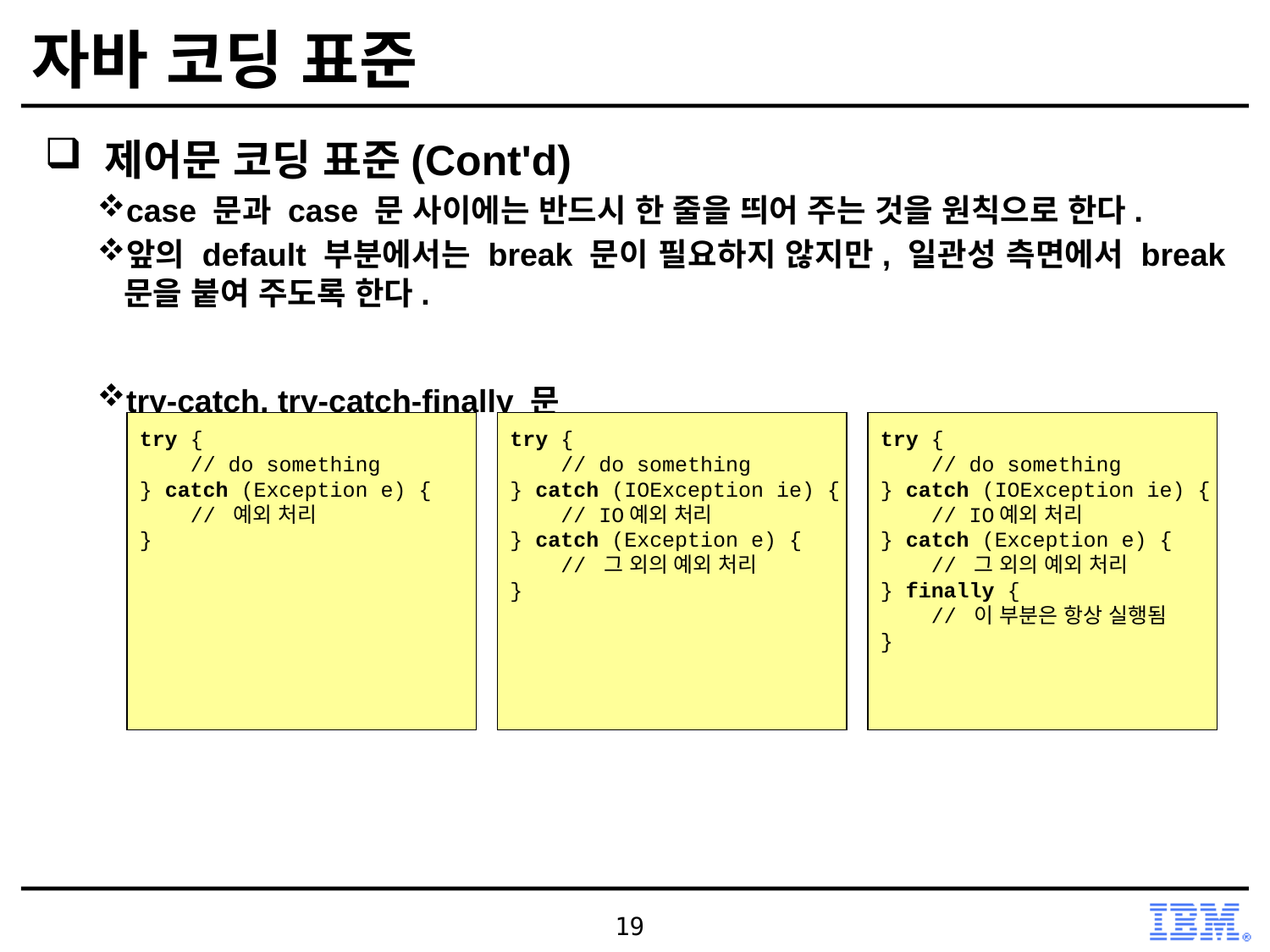

# 자바 코딩 표준
 제어문 코딩 표준(Cont'd)
case 문과 case 문 사이에는 반드시 한 줄을 띄어 주는 것을 원칙으로 한다.
앞의 default 부분에서는 break 문이 필요하지 않지만, 일관성 측면에서 break 문을 붙여 주도록 한다.

try-catch, try-catch-finally 문

try {
    // do something
} catch (Exception e) {
    // 예외 처리
}
try {
    // do something
} catch (IOException ie) {
    // IO예외 처리
} catch (Exception e) {
    // 그 외의 예외 처리
}
try {
    // do something
} catch (IOException ie) {
    // IO예외 처리
} catch (Exception e) {
    // 그 외의 예외 처리
} finally {
    // 이 부분은 항상 실행됨
}
19